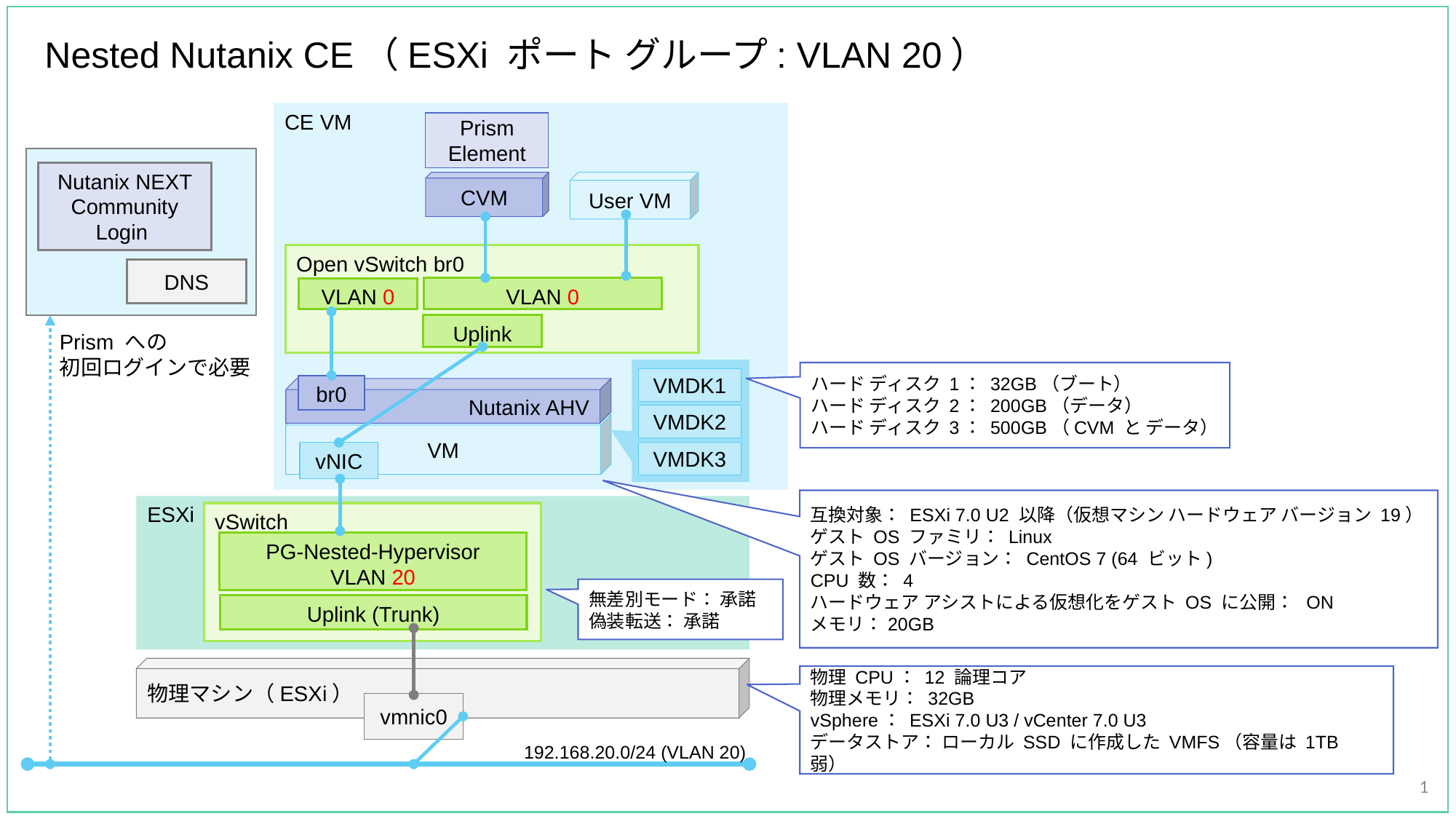

# Nested Nutanix CE（ESXi ポート グループ: VLAN 20）
CE VM
Prism
Element

Nutanix NEXT Community
Login

User VM
CVM
Open vSwitch br0
DNS
VLAN 0
VLAN 0
Uplink
Prism への
初回ログインで必要

ハード ディスク 1： 32GB（ブート）
ハード ディスク 2： 200GB（データ）
ハード ディスク 3： 500GB（CVM と データ）
VMDK1
br0
Nutanix AHV
VMDK2
VM
VMDK3
vNIC
互換対象： ESXi 7.0 U2 以降（仮想マシン ハードウェア バージョン 19）
ゲスト OS ファミリ： Linux
ゲスト OS バージョン： CentOS 7 (64 ビット)
CPU 数： 4
ハードウェア アシストによる仮想化をゲスト OS に公開：  ON
メモリ：20GB
ESXi
vSwitch
PG-Nested-Hypervisor
VLAN 20
無差別モード： 承諾
偽装転送： 承諾
Uplink (Trunk)
物理マシン（ESXi）
物理 CPU： 12 論理コア
物理メモリ： 32GB
vSphere： ESXi 7.0 U3 / vCenter 7.0 U3
データストア： ローカル SSD に作成した VMFS（容量は 1TB 弱）
vmnic0
192.168.20.0/24 (VLAN 20)
1